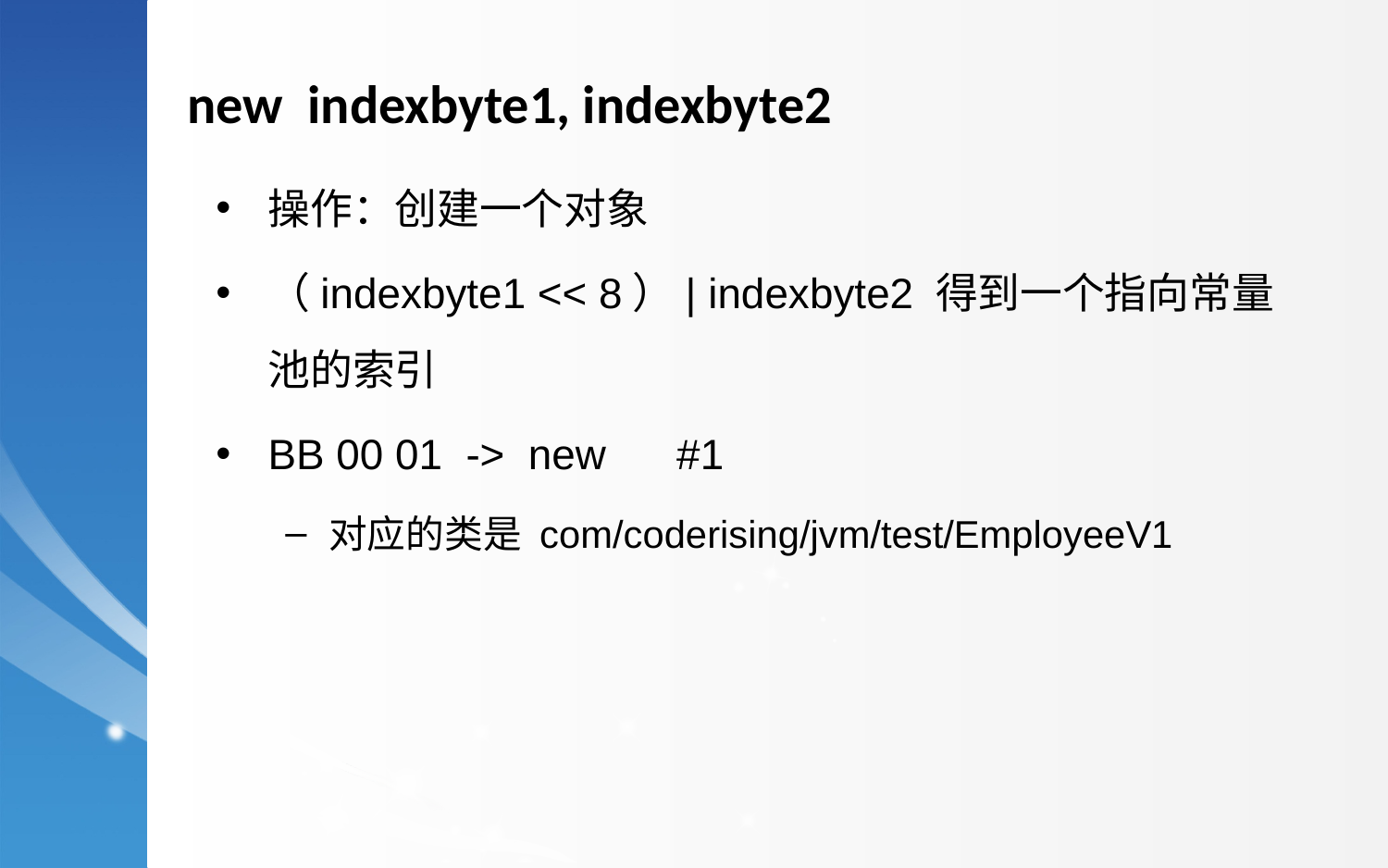

new  indexbyte1, indexbyte2
操作：创建一个对象
（indexbyte1 << 8）| indexbyte2 得到一个指向常量池的索引
BB 00 01  ->  new      #1
对应的类是 com/coderising/jvm/test/EmployeeV1